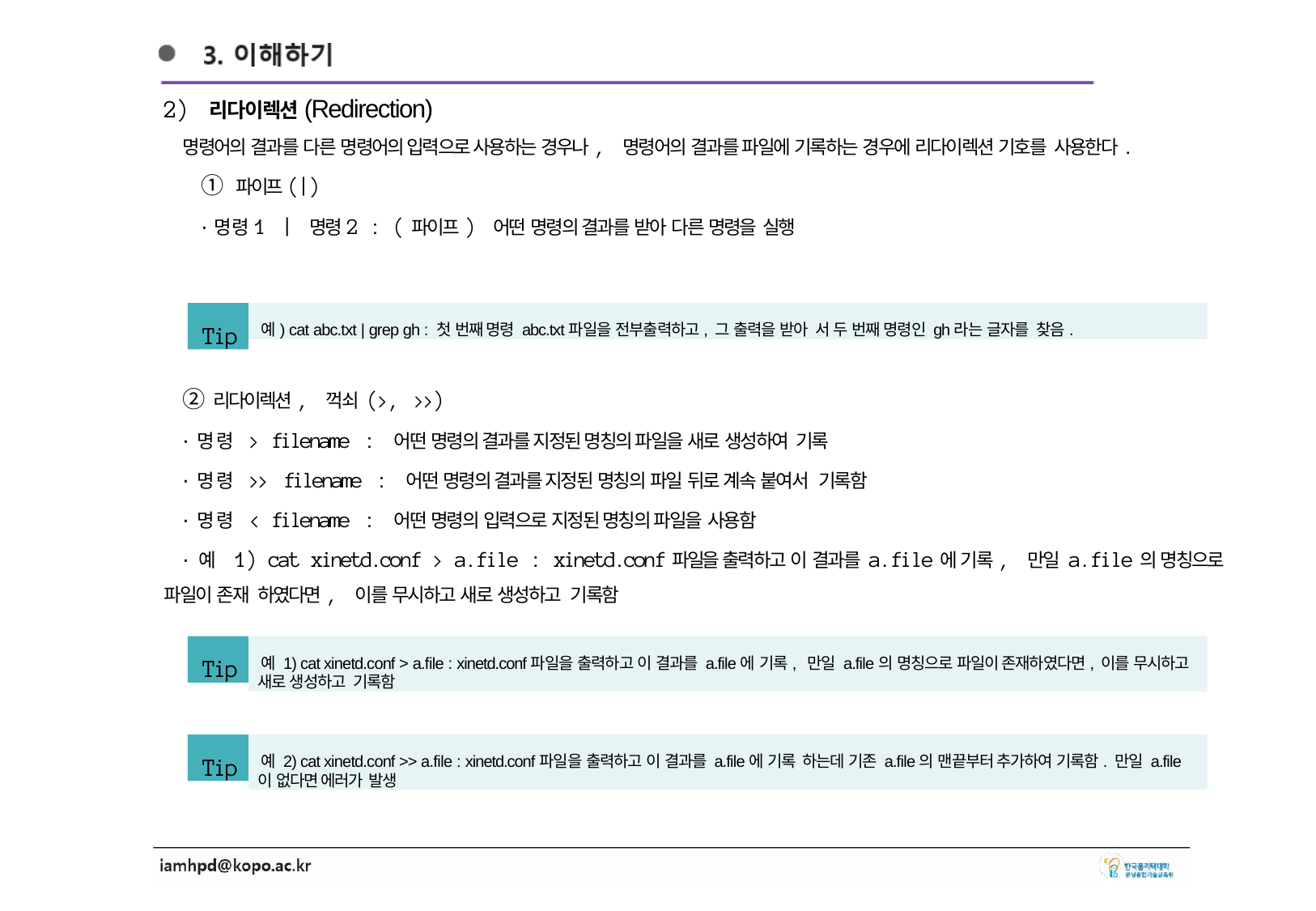

2) 리다이렉션(Redirection)
명령어의 결과를 다른 명령어의 입력으로 사용하는 경우나, 명령어의 결과를 파일에 기록하는 경우에 리다이렉션 기호를  사용한다.
① 파이프(|)
∙명령1 | 명령2 : (파이프) 어떤 명령의 결과를 받아 다른 명령을 실행
Tip

예) cat abc.txt | grep gh : 첫 번째 명령 abc.txt파일을 전부출력하고, 그 출력을 받아  서 두 번째 명령인 gh라는 글자를 찾음.
② 리다이렉션, 꺽쇠 (>, >>)
∙명령 > filename : 어떤 명령의 결과를 지정된 명칭의 파일을 새로 생성하여 기록
∙명령 >> filename : 어떤 명령의 결과를 지정된 명칭의 파일 뒤로 계속 붙여서 기록함
∙명령 < filename : 어떤 명령의 입력으로 지정된 명칭의 파일을 사용함
∙예 1) cat xinetd.conf > a.file : xinetd.conf파일을 출력하고 이 결과를 a.file에 기록, 만일 a.file의 명칭으로 파일이 존재  하였다면, 이를 무시하고 새로 생성하고 기록함
Tip

예 1) cat xinetd.conf > a.file : xinetd.conf파일을 출력하고 이 결과를 a.file에 기록,  만일 a.file의 명칭으로 파일이 존재하였다면, 이를 무시하고 새로 생성하고 기록함
Tip

예 2) cat xinetd.conf >> a.file : xinetd.conf파일을 출력하고 이 결과를 a.file에 기록  하는데 기존 a.file의 맨끝부터 추가하여 기록함. 만일 a.file이 없다면 에러가 발생